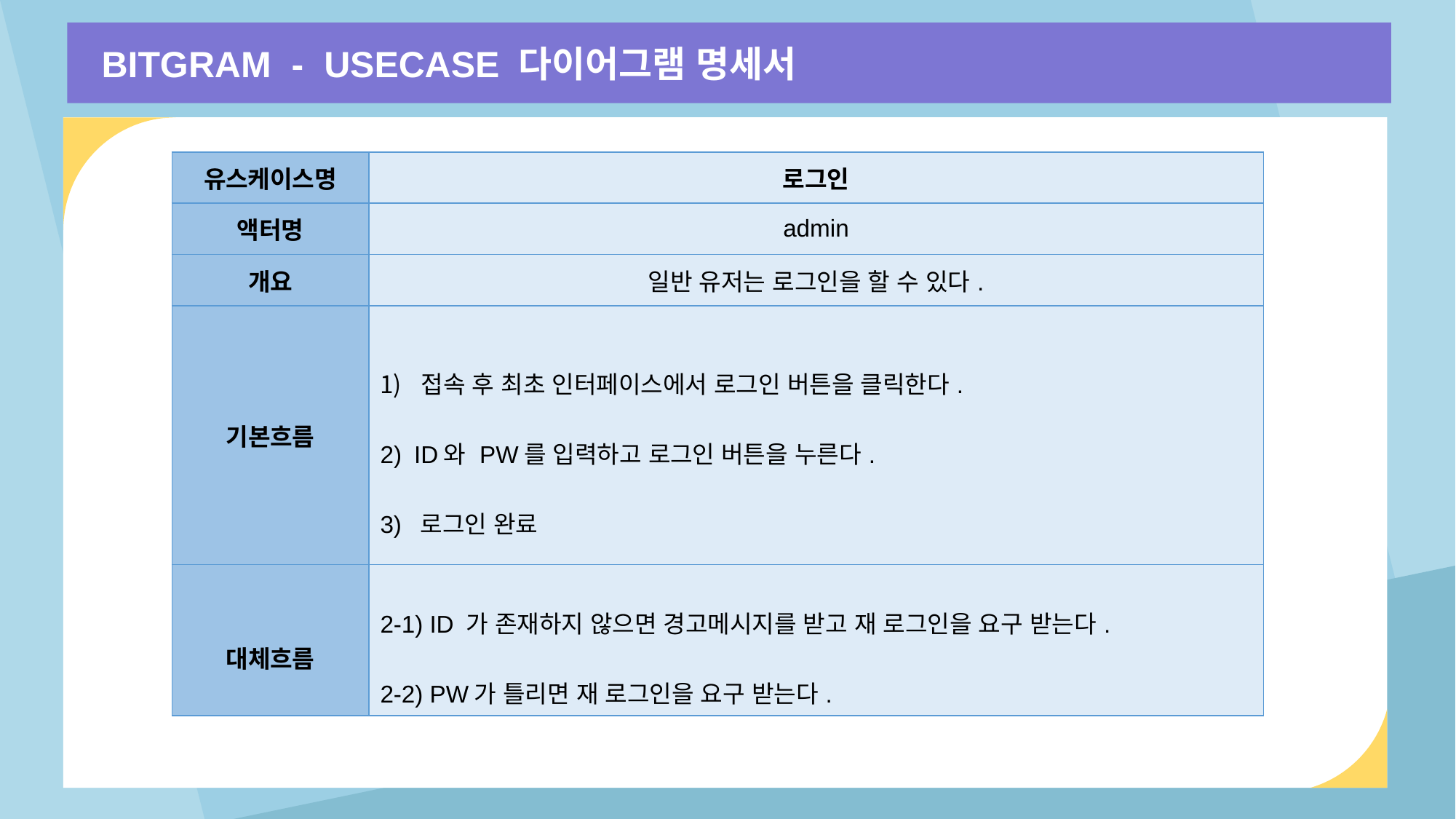

BITGRAM  -  USECASE 다이어그램 명세서

| 유스케이스명 | 로그인 |
| --- | --- |
| 액터명 | admin |
| 개요 | 일반 유저는 로그인을 할 수 있다. |
| 기본흐름 | 접속 후 최초 인터페이스에서 로그인 버튼을 클릭한다. ID와 PW를 입력하고 로그인 버튼을 누른다. 3) 로그인 완료 |
| 대체흐름 | 2-1) ID 가 존재하지 않으면 경고메시지를 받고 재 로그인을 요구 받는다. 2-2) PW가 틀리면 재 로그인을 요구 받는다. |